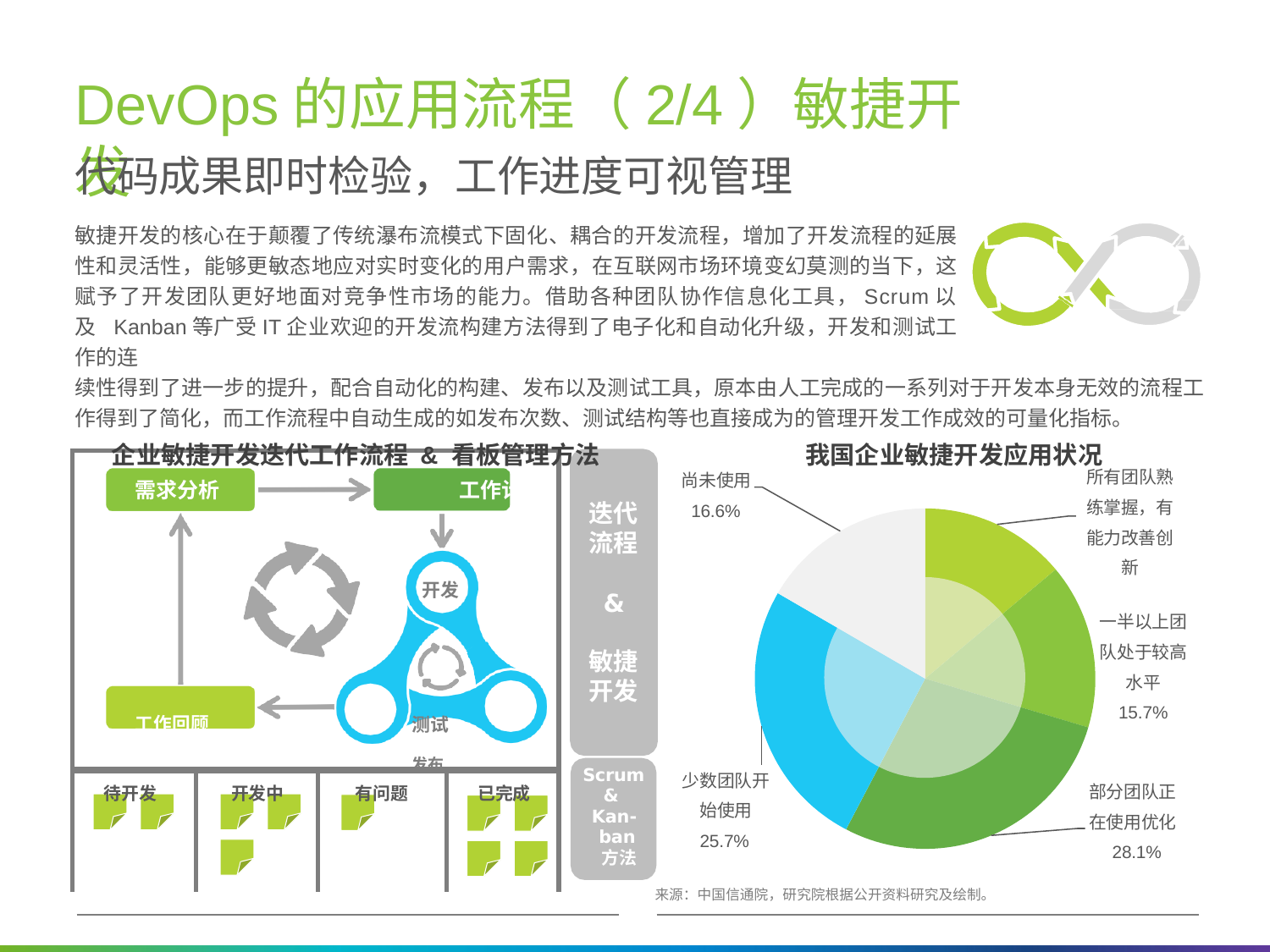

# DevOps的应用流程（2/4）敏捷开发
代码成果即时检验，工作进度可视管理
敏捷开发的核心在于颠覆了传统瀑布流模式下固化、耦合的开发流程，增加了开发流程的延展 性和灵活性，能够更敏态地应对实时变化的用户需求，在互联网市场环境变幻莫测的当下，这 赋予了开发团队更好地面对竞争性市场的能力。借助各种团队协作信息化工具，Scrum以及  Kanban等广受IT企业欢迎的开发流构建方法得到了电子化和自动化升级，开发和测试工作的连
续性得到了进一步的提升，配合自动化的构建、发布以及测试工具，原本由人工完成的一系列对于开发本身无效的流程工 作得到了简化，而工作流程中自动生成的如发布次数、测试结构等也直接成为的管理开发工作成效的可量化指标。
企业敏捷开发迭代工作流程 & 看板管理方法	     我国企业敏捷开发应用状况

| 需求分析 工作计划 开发 工作回顾 测试 发布 |  |  |  |
| --- | --- | --- | --- |
| 待开发 | 开发中 | 有问题 | 已完成 |
所有团队熟 练掌握，有 能力改善创 新
尚未使用
16.6%

迭代
流程

&

一半以上团 队处于较高 水平 15.7%
敏捷 开发

少数团队开 始使用 25.7%
Scrum
&  Kan-  ban  方法
部分团队正 在使用优化  28.1%

来源：中国信通院，研究院根据公开资料研究及绘制。
17